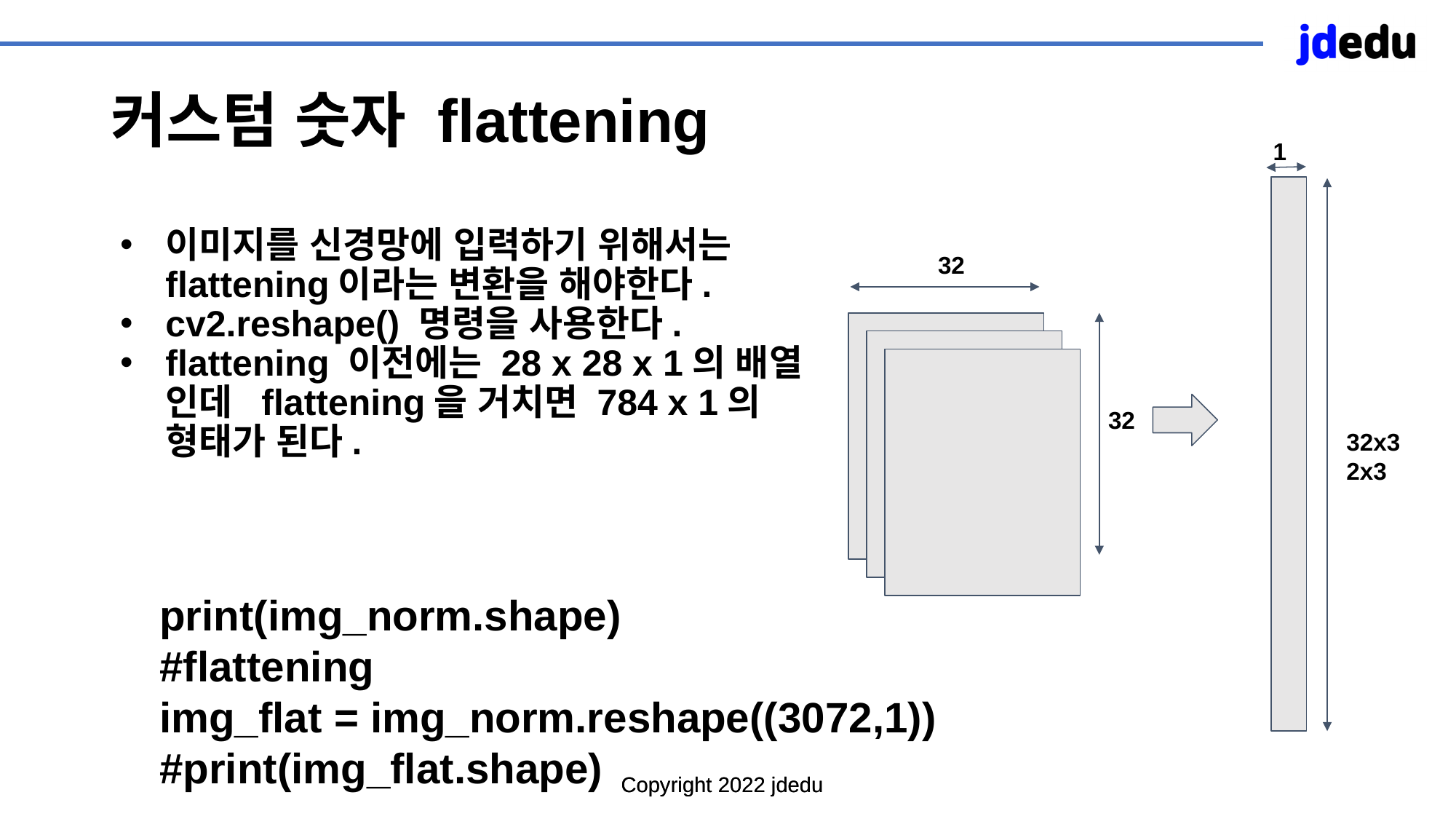

# 커스텀 숫자 flattening
1

이미지를 신경망에 입력하기 위해서는 flattening이라는 변환을 해야한다.
cv2.reshape() 명령을 사용한다.
flattening 이전에는 28 x 28 x 1의 배열 인데  flattening을 거치면 784 x 1의 형태가 된다.
32

32

32x32x3
print(img_norm.shape)
#flattening
img_flat = img_norm.reshape((3072,1))
#print(img_flat.shape)